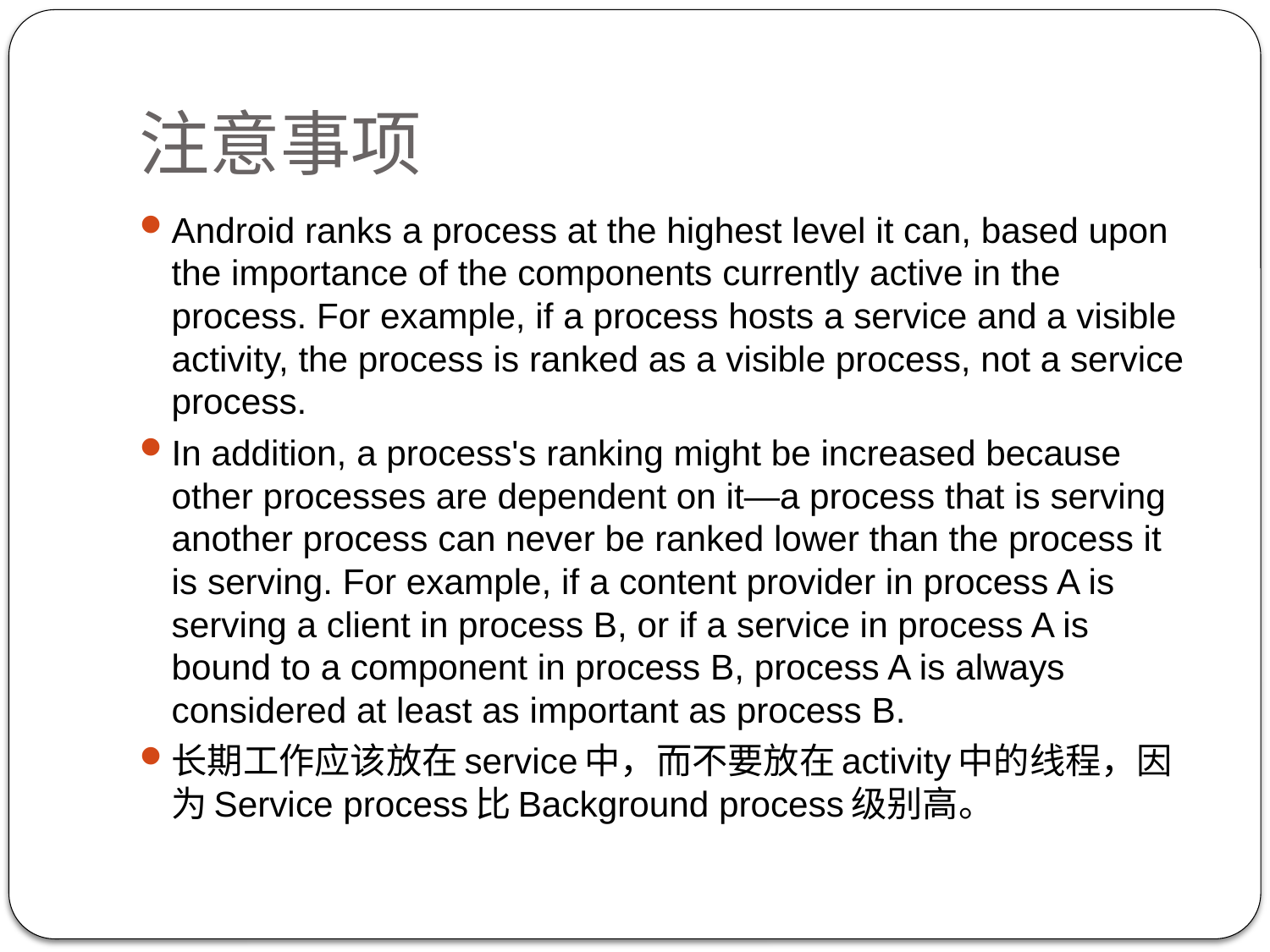

# 注意事项
Android ranks a process at the highest level it can, based upon the importance of the components currently active in the process. For example, if a process hosts a service and a visible activity, the process is ranked as a visible process, not a service process.
In addition, a process's ranking might be increased because other processes are dependent on it—a process that is serving another process can never be ranked lower than the process it is serving. For example, if a content provider in process A is serving a client in process B, or if a service in process A is bound to a component in process B, process A is always considered at least as important as process B.
长期工作应该放在service中，而不要放在activity中的线程，因为Service process比Background process级别高。